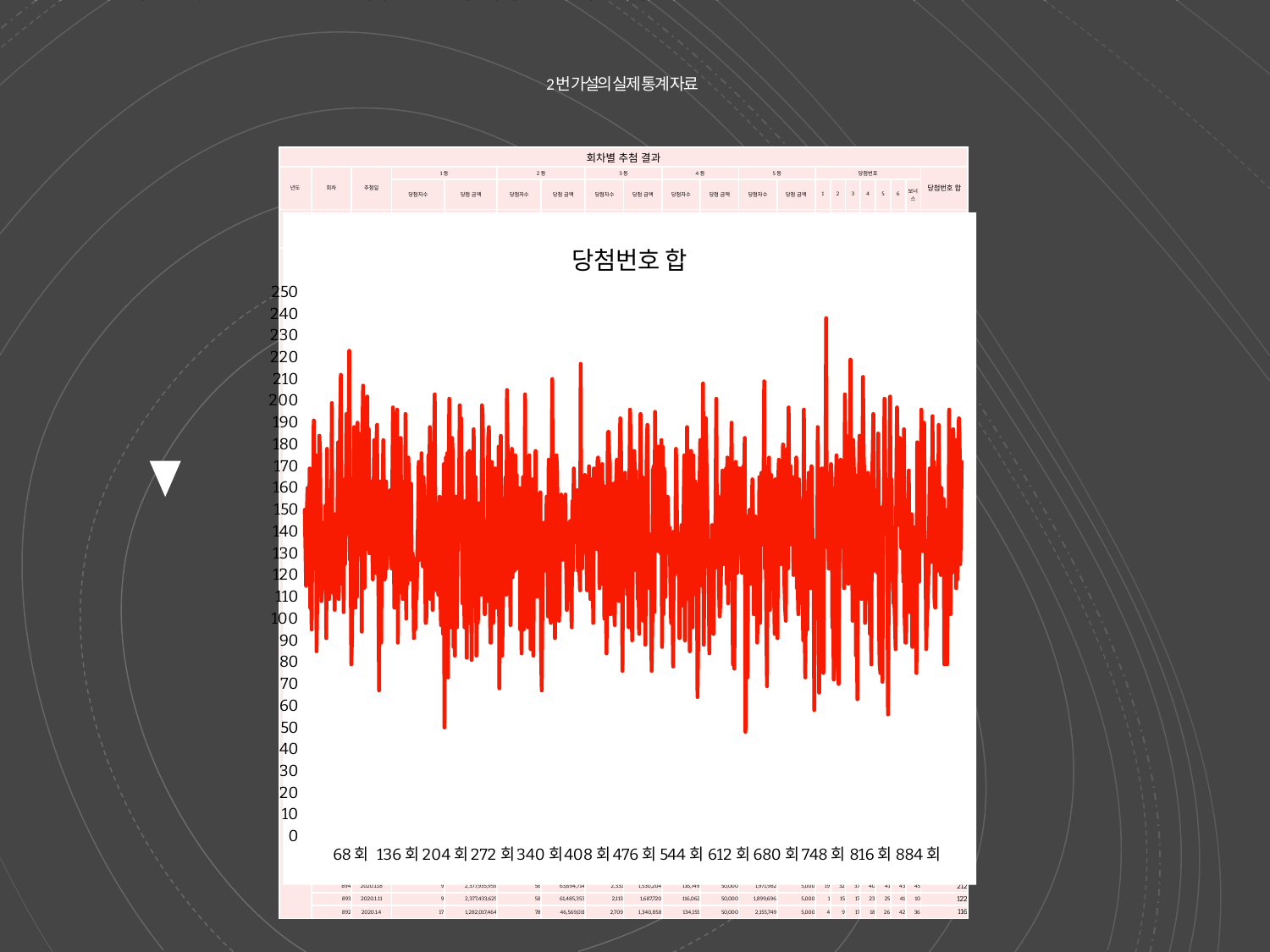

# 2번 가설의 실제 통계 자료
| 회차별 추첨 결과 |  |  |  |  |  |  |  |  |  |  |  |  |  |  |  |  |  |  |  |  |
| --- | --- | --- | --- | --- | --- | --- | --- | --- | --- | --- | --- | --- | --- | --- | --- | --- | --- | --- | --- | --- |
| 년도 | 회차 | 추첨일 | 1등 |  | 2등 |  | 3등 |  | 4등 |  | 5등 |  | 당첨번호 |  |  |  |  |  |  | 당첨번호 합 |
|  |  |  | 당첨자수 | 당첨 금액 | 당첨자수 | 당첨 금액 | 당첨자수 | 당첨 금액 | 당첨자수 | 당첨 금액 | 당첨자수 | 당첨 금액 | 1 | 2 | 3 | 4 | 5 | 6 | 보너스 |  |
| 2021 | 946 | 2021.1.16 | 11 | 2,157,656,182 | 71 | 55,714,127 | 2,949 | 1,341,371 | 138,433 | 50,000 | 2,224,563 | 5,000 | 9 | 18 | 19 | 30 | 34 | 40 | 20 | 150 |
|  | 945 | 2021.1.9 | 13 | 1,765,554,491 | 71 | 53,878,424 | 2,490 | 1,536,293 | 124,224 | 50,000 | 2,120,882 | 5,000 | 9 | 10 | 15 | 30 | 33 | 37 | 26 | 134 |
|  | 944 | 2021.1.2 | 13 | 1,961,836,356 | 79 | 53,805,639 | 3,057 | 1,390,464 | 147,665 | 50,000 | 2,440,455 | 5,000 | 2 | 13 | 16 | 19 | 32 | 33 | 42 | 115 |
| 2020 | 943 | 2020.12.26 | 7 | 3,435,045,108 | 74 | 54,156,117 | 2,722 | 1,472,283 | 135,763 | 50,000 | 2,238,429 | 5,000 | 1 | 8 | 13 | 36 | 44 | 45 | 39 | 147 |
|  | 942 | 2020.12.19 | 6 | 3,761,680,313 | 52 | 72,340,007 | 2,473 | 1,521,101 | 120,907 | 50,000 | 2,045,438 | 5,000 | 10 | 12 | 18 | 35 | 42 | 43 | 39 | 160 |
|  | 941 | 2020.12.12 | 16 | 1,347,297,422 | 87 | 41,296,473 | 3,275 | 1,097,037 | 145,544 | 50,000 | 2,282,851 | 5,000 | 12 | 14 | 25 | 27 | 39 | 40 | 35 | 157 |
|  | 940 | 2020.12.5 | 8 | 2,846,071,079 | 51 | 74,407,088 | 2,329 | 1,629,353 | 123,292 | 50,000 | 2,087,480 | 5,000 | 3 | 15 | 20 | 22 | 24 | 41 | 11 | 125 |
|  | 939 | 2020.11.28 | 13 | 1,708,363,039 | 67 | 55,245,571 | 2,682 | 1,380,110 | 128,408 | 50,000 | 2,127,595 | 5,000 | 4 | 11 | 28 | 39 | 42 | 45 | 6 | 169 |
|  | 938 | 2020.11.21 | 10 | 2,249,466,563 | 64 | 58,579,859 | 2,531 | 1,481,277 | 124,971 | 50,000 | 2,096,955 | 5,000 | 4 | 8 | 10 | 16 | 31 | 36 | 9 | 105 |
|  | 937 | 2020.11.14 | 11 | 2,058,420,819 | 57 | 66,206,518 | 2,480 | 1,521,683 | 124,141 | 50,000 | 2,092,601 | 5,000 | 2 | 10 | 13 | 22 | 29 | 40 | 26 | 116 |
|  | 936 | 2020.11.7 | 14 | 1,492,069,179 | 77 | 45,214,218 | 2,864 | 1,215,606 | 140,160 | 50,000 | 2,252,623 | 5,000 | 7 | 11 | 13 | 17 | 18 | 29 | 43 | 95 |
|  | 935 | 2020.10.31 | 13 | 1,711,055,424 | 120 | 30,894,057 | 2,933 | 1,263,992 | 134,376 | 50,000 | 2,118,071 | 5,000 | 4 | 10 | 20 | 32 | 38 | 44 | 18 | 148 |
|  | 934 | 2020.10.24 | 4 | 5,765,772,844 | 66 | 58,240,130 | 2,359 | 1,629,440 | 116,726 | 50,000 | 1,985,417 | 5,000 | 1 | 3 | 30 | 33 | 36 | 39 | 12 | 142 |
|  | 933 | 2020.10.17 | 8 | 2,927,797,079 | 63 | 61,963,960 | 2,215 | 1,762,407 | 114,043 | 50,000 | 1,962,088 | 5,000 | 23 | 27 | 29 | 31 | 36 | 45 | 37 | 191 |
|  | 932 | 2020.10.10 | 7 | 3,390,022,983 | 64 | 61,797,294 | 2,420 | 1,634,309 | 120,969 | 50,000 | 2,067,196 | 5,000 | 1 | 6 | 15 | 36 | 37 | 38 | 5 | 133 |
|  | 931 | 2020.10.3 | 8 | 2,957,108,063 | 54 | 73,015,014 | 2,596 | 1,518,803 | 121,943 | 50,000 | 2,041,653 | 5,000 | 14 | 15 | 23 | 25 | 35 | 43 | 32 | 155 |
|  | 930 | 2020.9.26 | 8 | 2,832,418,829 | 55 | 68,664,699 | 2,776 | 1,360,432 | 128,480 | 50,000 | 2,124,548 | 5,000 | 8 | 21 | 25 | 38 | 39 | 44 | 28 | 175 |
|  | 929 | 2020.9.19 | 16 | 1,308,035,157 | 91 | 38,330,701 | 3,028 | 1,151,947 | 140,880 | 50,000 | 2,244,712 | 5,000 | 7 | 9 | 12 | 15 | 19 | 23 | 4 | 85 |
|  | 928 | 2020.9.12 | 7 | 3,134,591,358 | 81 | 45,148,436 | 2,639 | 1,385,761 | 121,873 | 50,000 | 2,011,931 | 5,000 | 3 | 4 | 10 | 20 | 28 | 44 | 30 | 109 |
|  | 927 | 2020.9.5 | 6 | 3,714,203,875 | 63 | 58,955,618 | 2,331 | 1,593,396 | 118,446 | 50,000 | 1,979,589 | 5,000 | 4 | 15 | 22 | 38 | 41 | 43 | 26 | 163 |
|  | 926 | 2020.8.29 | 10 | 2,032,490,663 | 72 | 47,048,395 | 2,923 | 1,158,907 | 133,167 | 50,000 | 2,085,580 | 5,000 | 10 | 16 | 18 | 20 | 25 | 31 | 6 | 120 |
|  | 925 | 2020.8.22 | 12 | 1,771,080,532 | 68 | 52,090,604 | 2,335 | 1,516,986 | 117,863 | 50,000 | 1,944,019 | 5,000 | 13 | 24 | 32 | 34 | 39 | 42 | 4 | 184 |
|  | 924 | 2020.8.15 | 9 | 2,382,430,667 | 69 | 51,791,972 | 2,198 | 1,625,863 | 113,214 | 50,000 | 1,920,852 | 5,000 | 3 | 11 | 34 | 42 | 43 | 44 | 13 | 177 |
|  | 923 | 2020.8.8 | 8 | 2,667,554,625 | 56 | 63,513,206 | 2,376 | 1,496,945 | 115,877 | 50,000 | 1,937,187 | 5,000 | 3 | 17 | 18 | 23 | 36 | 41 | 26 | 138 |
|  | 922 | 2020.8.1 | 6 | 3,417,904,500 | 89 | 38,403,422 | 2,876 | 1,188,423 | 136,052 | 50,000 | 2,097,501 | 5,000 | 2 | 6 | 13 | 17 | 27 | 43 | 36 | 108 |
|  | 921 | 2020.7.25 | 17 | 1,232,573,405 | 72 | 48,504,047 | 2,682 | 1,302,123 | 129,993 | 50,000 | 2,101,238 | 5,000 | 5 | 7 | 12 | 22 | 28 | 41 | 1 | 115 |
|  | 920 | 2020.7.18 | 7 | 3,120,260,197 | 53 | 68,684,973 | 2,348 | 1,550,385 | 117,181 | 50,000 | 1,984,222 | 5,000 | 2 | 3 | 26 | 33 | 34 | 43 | 29 | 141 |
|  | 919 | 2020.7.11 | 5 | 4,305,150,450 | 56 | 64,064,739 | 2,541 | 1,411,896 | 122,864 | 50,000 | 2,052,965 | 5,000 | 9 | 14 | 17 | 18 | 42 | 44 | 35 | 144 |
|  | 918 | 2020.7.4 | 18 | 1,117,622,646 | 86 | 38,986,837 | 2,718 | 1,233,580 | 137,216 | 50,000 | 2,183,337 | 5,000 | 7 | 11 | 12 | 31 | 33 | 38 | 5 | 132 |
|  | 917 | 2020.6.27 | 10 | 2,144,799,638 | 47 | 76,056,725 | 2,260 | 1,581,711 | 117,542 | 50,000 | 2,000,201 | 5,000 | 1 | 3 | 23 | 24 | 27 | 43 | 34 | 121 |
|  | 916 | 2020.6.20 | 11 | 2,025,384,341 | 70 | 53,045,781 | 2,184 | 1,700,186 | 111,426 | 50,000 | 1,857,917 | 5,000 | 6 | 21 | 22 | 32 | 35 | 36 | 17 | 152 |
|  | 915 | 2020.6.13 | 6 | 3,518,640,500 | 63 | 55,851,437 | 2,436 | 1,444,434 | 119,025 | 50,000 | 1,966,167 | 5,000 | 2 | 6 | 11 | 13 | 22 | 37 | 14 | 91 |
|  | 914 | 2020.6.6 | 11 | 1,950,005,557 | 55 | 65,000,186 | 2,585 | 1,382,983 | 122,904 | 50,000 | 2,006,794 | 5,000 | 16 | 19 | 24 | 33 | 42 | 44 | 27 | 178 |
|  | 913 | 2020.5.30 | 16 | 1,338,755,602 | 66 | 54,091,136 | 2,467 | 1,447,108 | 122,530 | 50,000 | 1,996,371 | 5,000 | 6 | 14 | 16 | 21 | 27 | 37 | 40 | 121 |
|  | 912 | 2020.5.23 | 14 | 1,493,500,581 | 70 | 49,783,353 | 2,547 | 1,368,212 | 125,332 | 50,000 | 2,030,860 | 5,000 | 5 | 8 | 18 | 21 | 22 | 38 | 10 | 112 |
|  | 911 | 2020.5.16 | 10 | 2,113,538,625 | 58 | 60,733,869 | 2,571 | 1,370,115 | 123,236 | 50,000 | 2,064,778 | 5,000 | 4 | 5 | 12 | 14 | 32 | 42 | 35 | 109 |
|  | 910 | 2020.5.9 | 21 | 941,316,375 | 72 | 45,758,435 | 2,694 | 1,222,943 | 128,516 | 50,000 | 2,074,354 | 5,000 | 1 | 11 | 17 | 27 | 35 | 39 | 31 | 130 |
|  | 909 | 2020.5.2 | 11 | 2,021,062,875 | 63 | 58,814,000 | 2,316 | 1,599,863 | 111,558 | 50,000 | 1,910,295 | 5,000 | 7 | 24 | 29 | 30 | 34 | 35 | 33 | 159 |
|  | 908 | 2020.4.25 | 8 | 2,834,856,141 | 57 | 66,312,425 | 2,161 | 1,749,102 | 108,610 | 50,000 | 1,858,567 | 5,000 | 3 | 16 | 21 | 22 | 23 | 44 | 30 | 129 |
|  | 907 | 2020.4.18 | 7 | 3,165,059,036 | 67 | 55,112,969 | 2,300 | 1,605,465 | 112,189 | 50,000 | 1,903,128 | 5,000 | 21 | 27 | 29 | 38 | 40 | 44 | 37 | 199 |
|  | 906 | 2020.4.11 | 9 | 2,472,607,250 | 63 | 58,871,602 | 2,369 | 1,565,602 | 117,171 | 50,000 | 1,988,860 | 5,000 | 2 | 5 | 14 | 28 | 31 | 32 | 20 | 112 |
|  | 905 | 2020.4.4 | 7 | 3,017,862,536 | 77 | 45,725,190 | 2,643 | 1,332,138 | 129,133 | 50,000 | 2,111,090 | 5,000 | 3 | 4 | 16 | 27 | 38 | 40 | 20 | 128 |
|  | 904 | 2020.3.28 | 8 | 2,718,077,813 | 92 | 39,392,433 | 2,337 | 1,550,751 | 115,626 | 50,000 | 1,938,996 | 5,000 | 2 | 6 | 8 | 26 | 43 | 45 | 11 | 130 |
|  | 903 | 2020.3.21 | 13 | 1,684,582,212 | 49 | 74,488,330 | 2,316 | 1,575,963 | 111,981 | 50,000 | 1,902,821 | 5,000 | 2 | 15 | 16 | 21 | 22 | 28 | 45 | 104 |
|  | 902 | 2020.3.14 | 13 | 1,619,317,529 | 67 | 52,365,990 | 2,372 | 1,479,141 | 119,126 | 50,000 | 1,945,304 | 5,000 | 7 | 19 | 23 | 24 | 36 | 39 | 30 | 148 |
|  | 901 | 2020.3.7 | 9 | 2,267,974,667 | 67 | 50,775,553 | 2,308 | 1,473,987 | 114,451 | 50,000 | 1,890,747 | 5,000 | 5 | 18 | 20 | 23 | 30 | 34 | 21 | 130 |
|  | 900 | 2020.2.29 | 6 | 3,349,851,375 | 51 | 65,683,361 | 2,385 | 1,404,550 | 113,132 | 50,000 | 1,872,855 | 5,000 | 7 | 13 | 16 | 18 | 35 | 38 | 14 | 127 |
|  | 899 | 2020.2.22 | 6 | 3,359,356,063 | 53 | 63,384,077 | 2,402 | 1,398,567 | 121,900 | 50,000 | 1,993,765 | 5,000 | 8 | 19 | 20 | 21 | 33 | 39 | 37 | 140 |
|  | 898 | 2020.2.15 | 8 | 2,639,313,235 | 56 | 62,840,792 | 3,240 | 1,086,138 | 137,051 | 50,000 | 2,005,739 | 5,000 | 18 | 21 | 28 | 35 | 37 | 42 | 17 | 181 |
|  | 897 | 2020.2.8 | 13 | 1,619,922,520 | 62 | 56,610,196 | 2,398 | 1,463,650 | 121,076 | 50,000 | 1,996,656 | 5,000 | 6 | 7 | 12 | 22 | 26 | 36 | 29 | 109 |
|  | 896 | 2020.2.1 | 7 | 3,053,222,036 | 46 | 77,436,791 | 2,586 | 1,377,453 | 128,068 | 50,000 | 2,066,172 | 5,000 | 5 | 12 | 25 | 26 | 38 | 45 | 23 | 151 |
|  | 895 | 2020.1.25 | 12 | 1,928,079,219 | 58 | 66,485,491 | 2,750 | 1,402,240 | 134,059 | 50,000 | 2,185,782 | 5,000 | 16 | 26 | 31 | 38 | 39 | 41 | 23 | 191 |
|  | 894 | 2020.1.18 | 9 | 2,377,935,959 | 56 | 63,694,714 | 2,331 | 1,530,204 | 116,749 | 50,000 | 1,971,982 | 5,000 | 19 | 32 | 37 | 40 | 41 | 43 | 45 | 212 |
|  | 893 | 2020.1.11 | 9 | 2,377,433,625 | 58 | 61,485,353 | 2,113 | 1,687,720 | 116,062 | 50,000 | 1,899,696 | 5,000 | 1 | 15 | 17 | 23 | 25 | 41 | 10 | 122 |
|  | 892 | 2020.1.4 | 17 | 1,282,017,464 | 78 | 46,569,011 | 2,709 | 1,340,858 | 134,155 | 50,000 | 2,155,749 | 5,000 | 4 | 9 | 17 | 18 | 26 | 42 | 36 | 116 |

### Chart:

| Category | 당첨번호 합 |
|---|---|
|  | None |
| 1회 | 150.0 |
| 2회 | 134.0 |
| 3회 | 115.0 |
| 4회 | 147.0 |
| 5회 | 160.0 |
| 6회 | 157.0 |
| 7회 | 125.0 |
| 8회 | 169.0 |
| 9회 | 105.0 |
| 10회 | 116.0 |
| 11회 | 95.0 |
| 12회 | 148.0 |
| 13회 | 142.0 |
| 14회 | 191.0 |
| 15회 | 133.0 |
| 16회 | 155.0 |
| 17회 | 175.0 |
| 18회 | 85.0 |
| 19회 | 109.0 |
| 20회 | 163.0 |
| 21회 | 120.0 |
| 22회 | 184.0 |
| 23회 | 177.0 |
| 24회 | 138.0 |
| 25회 | 108.0 |
| 26회 | 115.0 |
| 27회 | 141.0 |
| 28회 | 144.0 |
| 29회 | 132.0 |
| 30회 | 121.0 |
| 31회 | 152.0 |
| 32회 | 91.0 |
| 33회 | 178.0 |
| 34회 | 121.0 |
| 35회 | 112.0 |
| 36회 | 109.0 |
| 37회 | 130.0 |
| 38회 | 159.0 |
| 39회 | 129.0 |
| 40회 | 199.0 |
| 41회 | 112.0 |
| 42회 | 128.0 |
| 43회 | 130.0 |
| 44회 | 104.0 |
| 45회 | 148.0 |
| 46회 | 130.0 |
| 47회 | 127.0 |
| 48회 | 140.0 |
| 49회 | 181.0 |
| 50회 | 109.0 |
| 51회 | 151.0 |
| 52회 | 191.0 |
| 53회 | 212.0 |
| 54회 | 122.0 |
| 55회 | 116.0 |
| 56회 | 161.0 |
| 57회 | 103.0 |
| 58회 | 164.0 |
| 59회 | 125.0 |
| 60회 | 147.0 |
| 61회 | 194.0 |
| 62회 | 139.0 |
| 63회 | 151.0 |
| 64회 | 173.0 |
| 65회 | 223.0 |
| 66회 | 127.0 |
| 67회 | 135.0 |
| 68회 | 79.0 |
| 69회 | 91.0 |
| 70회 | 128.0 |
| 71회 | 144.0 |
| 72회 | 188.0 |
| 73회 | 128.0 |
| 74회 | 105.0 |
| 75회 | 144.0 |
| 76회 | 110.0 |
| 77회 | 190.0 |
| 78회 | 131.0 |
| 79회 | 185.0 |
| 80회 | 136.0 |
| 81회 | 163.0 |
| 82회 | 150.0 |
| 83회 | 94.0 |
| 84회 | 182.0 |
| 85회 | 207.0 |
| 86회 | 115.0 |
| 87회 | 114.0 |
| 88회 | 183.0 |
| 89회 | 174.0 |
| 90회 | 132.0 |
| 91회 | 202.0 |
| 92회 | 146.0 |
| 93회 | 187.0 |
| 94회 | 130.0 |
| 95회 | 154.0 |
| 96회 | 155.0 |
| 97회 | 163.0 |
| 98회 | 137.0 |
| 99회 | 118.0 |
| 100회 | 154.0 |
| 101회 | 182.0 |
| 102회 | 164.0 |
| 103회 | 121.0 |
| 104회 | 179.0 |
| 105회 | 189.0 |
| 106회 | 131.0 |
| 107회 | 117.0 |
| 108회 | 67.0 |
| 109회 | 147.0 |
| 110회 | 163.0 |
| 111회 | 89.0 |
| 112회 | 143.0 |
| 113회 | 152.0 |
| 114회 | 182.0 |
| 115회 | 155.0 |
| 116회 | 118.0 |
| 117회 | 120.0 |
| 118회 | 163.0 |
| 119회 | 123.0 |
| 120회 | 134.0 |
| 121회 | 147.0 |
| 122회 | 146.0 |
| 123회 | 141.0 |
| 124회 | 159.0 |
| 125회 | 134.0 |
| 126회 | 123.0 |
| 127회 | 160.0 |
| 128회 | 197.0 |
| 129회 | 141.0 |
| 130회 | 105.0 |
| 131회 | 148.0 |
| 132회 | 152.0 |
| 133회 | 176.0 |
| 134회 | 196.0 |
| 135회 | 89.0 |
| 136회 | 140.0 |
| 137회 | 131.0 |
| 138회 | 112.0 |
| 139회 | 183.0 |
| 140회 | 128.0 |
| 141회 | 163.0 |
| 142회 | 109.0 |
| 143회 | 118.0 |
| 144회 | 127.0 |
| 145회 | 117.0 |
| 146회 | 194.0 |
| 147회 | 100.0 |
| 148회 | 173.0 |
| 149회 | 116.0 |
| 150회 | 174.0 |
| 151회 | 165.0 |
| 152회 | 124.0 |
| 153회 | 118.0 |
| 154회 | 162.0 |
| 155회 | 118.0 |
| 156회 | 130.0 |
| 157회 | 128.0 |
| 158회 | 91.0 |
| 159회 | 116.0 |
| 160회 | 95.0 |
| 161회 | 117.0 |
| 162회 | 109.0 |
| 163회 | 130.0 |
| 164회 | 145.0 |
| 165회 | 172.0 |
| 166회 | 127.0 |
| 167회 | 144.0 |
| 168회 | 136.0 |
| 169회 | 176.0 |
| 170회 | 127.0 |
| 171회 | 124.0 |
| 172회 | 165.0 |
| 173회 | 149.0 |
| 174회 | 126.0 |
| 175회 | 98.0 |
| 176회 | 101.0 |
| 177회 | 127.0 |
| 178회 | 125.0 |
| 179회 | 175.0 |
| 180회 | 147.0 |
| 181회 | 188.0 |
| 182회 | 109.0 |
| 183회 | 154.0 |
| 184회 | 136.0 |
| 185회 | 104.0 |
| 186회 | 133.0 |
| 187회 | 175.0 |
| 188회 | 203.0 |
| 189회 | 138.0 |
| 190회 | 118.0 |
| 191회 | 113.0 |
| 192회 | 147.0 |
| 193회 | 111.0 |
| 194회 | 140.0 |
| 195회 | 156.0 |
| 196회 | 115.0 |
| 197회 | 97.0 |
| 198회 | 155.0 |
| 199회 | 111.0 |
| 200회 | 93.0 |
| 201회 | 171.0 |
| 202회 | 50.0 |
| 203회 | 139.0 |
| 204회 | 174.0 |
| 205회 | 144.0 |
| 206회 | 176.0 |
| 207회 | 73.0 |
| 208회 | 160.0 |
| 209회 | 201.0 |
| 210회 | 138.0 |
| 211회 | 96.0 |
| 212회 | 133.0 |
| 213회 | 183.0 |
| 214회 | 175.0 |
| 215회 | 87.0 |
| 216회 | 134.0 |
| 217회 | 83.0 |
| 218회 | 156.0 |
| 219회 | 120.0 |
| 220회 | 96.0 |
| 221회 | 134.0 |
| 222회 | 137.0 |
| 223회 | 156.0 |
| 224회 | 198.0 |
| 225회 | 159.0 |
| 226회 | 192.0 |
| 227회 | 149.0 |
| 228회 | 107.0 |
| 229회 | 129.0 |
| 230회 | 117.0 |
| 231회 | 96.0 |
| 232회 | 154.0 |
| 233회 | 140.0 |
| 234회 | 82.0 |
| 235회 | 176.0 |
| 236회 | 167.0 |
| 237회 | 98.0 |
| 238회 | 177.0 |
| 239회 | 126.0 |
| 240회 | 140.0 |
| 241회 | 81.0 |
| 242회 | 119.0 |
| 243회 | 111.0 |
| 244회 | 187.0 |
| 245회 | 111.0 |
| 246회 | 117.0 |
| 247회 | 165.0 |
| 248회 | 83.0 |
| 249회 | 118.0 |
| 250회 | 98.0 |
| 251회 | 114.0 |
| 252회 | 153.0 |
| 253회 | 143.0 |
| 254회 | 122.0 |
| 255회 | 111.0 |
| 256회 | 198.0 |
| 257회 | 193.0 |
| 258회 | 147.0 |
| 259회 | 134.0 |
| 260회 | 102.0 |
| 261회 | 126.0 |
| 262회 | 131.0 |
| 263회 | 108.0 |
| 264회 | 134.0 |
| 265회 | 183.0 |
| 266회 | 188.0 |
| 267회 | 136.0 |
| 268회 | 89.0 |
| 269회 | 89.0 |
| 270회 | 172.0 |
| 271회 | 144.0 |
| 272회 | 98.0 |
| 273회 | 116.0 |
| 274회 | 140.0 |
| 275회 | 169.0 |
| 276회 | 105.0 |
| 277회 | 163.0 |
| 278회 | 135.0 |
| 279회 | 124.0 |
| 280회 | 179.0 |
| 281회 | 68.0 |
| 282회 | 121.0 |
| 283회 | 184.0 |
| 284회 | 115.0 |
| 285회 | 83.0 |
| 286회 | 102.0 |
| 287회 | 152.0 |
| 288회 | 142.0 |
| 289회 | 148.0 |
| 290회 | 165.0 |
| 291회 | 111.0 |
| 292회 | 205.0 |
| 293회 | 173.0 |
| 294회 | 141.0 |
| 295회 | 156.0 |
| 296회 | 138.0 |
| 297회 | 97.0 |
| 298회 | 162.0 |
| 299회 | 178.0 |
| 300회 | 119.0 |
| 301회 | 164.0 |
| 302회 | 128.0 |
| 303회 | 122.0 |
| 304회 | 175.0 |
| 305회 | 151.0 |
| 306회 | 166.0 |
| 307회 | 129.0 |
| 308회 | 123.0 |
| 309회 | 136.0 |
| 310회 | 160.0 |
| 311회 | 95.0 |
| 312회 | 137.0 |
| 313회 | 84.0 |
| 314회 | 140.0 |
| 315회 | 165.0 |
| 316회 | 95.0 |
| 317회 | 128.0 |
| 318회 | 203.0 |
| 319회 | 100.0 |
| 320회 | 134.0 |
| 321회 | 169.0 |
| 322회 | 96.0 |
| 323회 | 115.0 |
| 324회 | 175.0 |
| 325회 | 123.0 |
| 326회 | 86.0 |
| 327회 | 151.0 |
| 328회 | 132.0 |
| 329회 | 164.0 |
| 330회 | 83.0 |
| 331회 | 144.0 |
| 332회 | 114.0 |
| 333회 | 177.0 |
| 334회 | 127.0 |
| 335회 | 110.0 |
| 336회 | 157.0 |
| 337회 | 139.0 |
| 338회 | 152.0 |
| 339회 | 132.0 |
| 340회 | 158.0 |
| 341회 | 85.0 |
| 342회 | 67.0 |
| 343회 | 114.0 |
| 344회 | 142.0 |
| 345회 | 144.0 |
| 346회 | 137.0 |
| 347회 | 122.0 |
| 348회 | 132.0 |
| 349회 | 156.0 |
| 350회 | 143.0 |
| 351회 | 101.0 |
| 352회 | 173.0 |
| 353회 | 113.0 |
| 354회 | 127.0 |
| 355회 | 98.0 |
| 356회 | 142.0 |
| 357회 | 210.0 |
| 358회 | 152.0 |
| 359회 | 113.0 |
| 360회 | 164.0 |
| 361회 | 91.0 |
| 362회 | 118.0 |
| 363회 | 175.0 |
| 364회 | 169.0 |
| 365회 | 142.0 |
| 366회 | 128.0 |
| 367회 | 99.0 |
| 368회 | 133.0 |
| 369회 | 139.0 |
| 370회 | 157.0 |
| 371회 | 137.0 |
| 372회 | 127.0 |
| 373회 | 132.0 |
| 374회 | 138.0 |
| 375회 | 149.0 |
| 376회 | 157.0 |
| 377회 | 128.0 |
| 378회 | 104.0 |
| 379회 | 116.0 |
| 380회 | 115.0 |
| 381회 | 109.0 |
| 382회 | 144.0 |
| 383회 | 145.0 |
| 384회 | 111.0 |
| 385회 | 96.0 |
| 386회 | 154.0 |
| 387회 | 122.0 |
| 388회 | 169.0 |
| 389회 | 155.0 |
| 390회 | 153.0 |
| 391회 | 157.0 |
| 392회 | 135.0 |
| 393회 | 159.0 |
| 394회 | 122.0 |
| 395회 | 138.0 |
| 396회 | 124.0 |
| 397회 | 113.0 |
| 398회 | 217.0 |
| 399회 | 124.0 |
| 400회 | 123.0 |
| 401회 | 152.0 |
| 402회 | 149.0 |
| 403회 | 148.0 |
| 404회 | 166.0 |
| 405회 | 142.0 |
| 406회 | 141.0 |
| 407회 | 113.0 |
| 408회 | 160.0 |
| 409회 | 131.0 |
| 410회 | 170.0 |
| 411회 | 145.0 |
| 412회 | 109.0 |
| 413회 | 164.0 |
| 414회 | 119.0 |
| 415회 | 153.0 |
| 416회 | 98.0 |
| 417회 | 169.0 |
| 418회 | 162.0 |
| 419회 | 157.0 |
| 420회 | 142.0 |
| 421회 | 132.0 |
| 422회 | 172.0 |
| 423회 | 174.0 |
| 424회 | 165.0 |
| 425회 | 114.0 |
| 426회 | 125.0 |
| 427회 | 159.0 |
| 428회 | 116.0 |
| 429회 | 171.0 |
| 430회 | 127.0 |
| 431회 | 161.0 |
| 432회 | 100.0 |
| 433회 | 139.0 |
| 434회 | 117.0 |
| 435회 | 84.0 |
| 436회 | 115.0 |
| 437회 | 185.0 |
| 438회 | 186.0 |
| 439회 | 175.0 |
| 440회 | 171.0 |
| 441회 | 102.0 |
| 442회 | 152.0 |
| 443회 | 155.0 |
| 444회 | 133.0 |
| 445회 | 162.0 |
| 446회 | 105.0 |
| 447회 | 97.0 |
| 448회 | 150.0 |
| 449회 | 163.0 |
| 450회 | 173.0 |
| 451회 | 143.0 |
| 452회 | 144.0 |
| 453회 | 108.0 |
| 454회 | 174.0 |
| 455회 | 192.0 |
| 456회 | 177.0 |
| 457회 | 147.0 |
| 458회 | 76.0 |
| 459회 | 126.0 |
| 460회 | 142.0 |
| 461회 | 129.0 |
| 462회 | 167.0 |
| 463회 | 136.0 |
| 464회 | 130.0 |
| 465회 | 111.0 |
| 466회 | 140.0 |
| 467회 | 96.0 |
| 468회 | 162.0 |
| 469회 | 196.0 |
| 470회 | 178.0 |
| 471회 | 124.0 |
| 472회 | 90.0 |
| 473회 | 144.0 |
| 474회 | 122.0 |
| 475회 | 177.0 |
| 476회 | 165.0 |
| 477회 | 168.0 |
| 478회 | 156.0 |
| 479회 | 144.0 |
| 480회 | 109.0 |
| 481회 | 126.0 |
| 482회 | 93.0 |
| 483회 | 153.0 |
| 484회 | 194.0 |
| 485회 | 161.0 |
| 486회 | 163.0 |
| 487회 | 165.0 |
| 488회 | 99.0 |
| 489회 | 131.0 |
| 490회 | 126.0 |
| 491회 | 88.0 |
| 492회 | 134.0 |
| 493회 | 178.0 |
| 494회 | 189.0 |
| 495회 | 132.0 |
| 496회 | 139.0 |
| 497회 | 114.0 |
| 498회 | 137.0 |
| 499회 | 131.0 |
| 500회 | 76.0 |
| 501회 | 99.0 |
| 502회 | 168.0 |
| 503회 | 170.0 |
| 504회 | 103.0 |
| 505회 | 195.0 |
| 506회 | 151.0 |
| 507회 | 174.0 |
| 508회 | 175.0 |
| 509회 | 131.0 |
| 510회 | 179.0 |
| 511회 | 132.0 |
| 512회 | 163.0 |
| 513회 | 130.0 |
| 514회 | 182.0 |
| 515회 | 87.0 |
| 516회 | 179.0 |
| 517회 | 102.0 |
| 518회 | 169.0 |
| 519회 | 146.0 |
| 520회 | 110.0 |
| 521회 | 148.0 |
| 522회 | 130.0 |
| 523회 | 156.0 |
| 524회 | 142.0 |
| 525회 | 141.0 |
| 526회 | 142.0 |
| 527회 | 117.0 |
| 528회 | 98.0 |
| 529회 | 127.0 |
| 530회 | 108.0 |
| 531회 | 78.0 |
| 532회 | 140.0 |
| 533회 | 120.0 |
| 534회 | 123.0 |
| 535회 | 178.0 |
| 536회 | 158.0 |
| 537회 | 135.0 |
| 538회 | 139.0 |
| 539회 | 139.0 |
| 540회 | 91.0 |
| 541회 | 127.0 |
| 542회 | 108.0 |
| 543회 | 143.0 |
| 544회 | 135.0 |
| 545회 | 106.0 |
| 546회 | 148.0 |
| 547회 | 175.0 |
| 548회 | 90.0 |
| 549회 | 154.0 |
| 550회 | 122.0 |
| 551회 | 188.0 |
| 552회 | 138.0 |
| 553회 | 109.0 |
| 554회 | 177.0 |
| 555회 | 85.0 |
| 556회 | 128.0 |
| 557회 | 177.0 |
| 558회 | 110.0 |
| 559회 | 96.0 |
| 560회 | 175.0 |
| 561회 | 111.0 |
| 562회 | 120.0 |
| 563회 | 163.0 |
| 564회 | 157.0 |
| 565회 | 140.0 |
| 566회 | 64.0 |
| 567회 | 91.0 |
| 568회 | 144.0 |
| 569회 | 160.0 |
| 570회 | 182.0 |
| 571회 | 117.0 |
| 572회 | 128.0 |
| 573회 | 115.0 |
| 574회 | 208.0 |
| 575회 | 88.0 |
| 576회 | 126.0 |
| 577회 | 189.0 |
| 578회 | 192.0 |
| 579회 | 170.0 |
| 580회 | 155.0 |
| 581회 | 133.0 |
| 582회 | 122.0 |
| 583회 | 84.0 |
| 584회 | 128.0 |
| 585회 | 124.0 |
| 586회 | 117.0 |
| 587회 | 143.0 |
| 588회 | 114.0 |
| 589회 | 93.0 |
| 590회 | 136.0 |
| 591회 | 123.0 |
| 592회 | 151.0 |
| 593회 | 201.0 |
| 594회 | 133.0 |
| 595회 | 125.0 |
| 596회 | 156.0 |
| 597회 | 113.0 |
| 598회 | 101.0 |
| 599회 | 109.0 |
| 600회 | 125.0 |
| 601회 | 143.0 |
| 602회 | 168.0 |
| 603회 | 125.0 |
| 604회 | 131.0 |
| 605회 | 138.0 |
| 606회 | 144.0 |
| 607회 | 169.0 |
| 608회 | 116.0 |
| 609회 | 174.0 |
| 610회 | 107.0 |
| 611회 | 141.0 |
| 612회 | 124.0 |
| 613회 | 160.0 |
| 614회 | 158.0 |
| 615회 | 190.0 |
| 616회 | 128.0 |
| 617회 | 79.0 |
| 618회 | 152.0 |
| 619회 | 77.0 |
| 620회 | 124.0 |
| 621회 | 172.0 |
| 622회 | 165.0 |
| 623회 | 121.0 |
| 624회 | 149.0 |
| 625회 | 169.0 |
| 626회 | 130.0 |
| 627회 | 169.0 |
| 628회 | 138.0 |
| 629회 | 137.0 |
| 630회 | 121.0 |
| 631회 | 139.0 |
| 632회 | 170.0 |
| 633회 | 164.0 |
| 634회 | 183.0 |
| 635회 | 48.0 |
| 636회 | 127.0 |
| 637회 | 128.0 |
| 638회 | 73.0 |
| 639회 | 147.0 |
| 640회 | 134.0 |
| 641회 | 150.0 |
| 642회 | 116.0 |
| 643회 | 130.0 |
| 644회 | 146.0 |
| 645회 | 164.0 |
| 646회 | 144.0 |
| 647회 | 102.0 |
| 648회 | 130.0 |
| 649회 | 147.0 |
| 650회 | 116.0 |
| 651회 | 128.0 |
| 652회 | 89.0 |
| 653회 | 138.0 |
| 654회 | 110.0 |
| 655회 | 165.0 |
| 656회 | 98.0 |
| 657회 | 155.0 |
| 658회 | 167.0 |
| 659회 | 134.0 |
| 660회 | 141.0 |
| 661회 | 161.0 |
| 662회 | 209.0 |
| 663회 | 123.0 |
| 664회 | 146.0 |
| 665회 | 98.0 |
| 666회 | 69.0 |
| 667회 | 141.0 |
| 668회 | 165.0 |
| 669회 | 174.0 |
| 670회 | 104.0 |
| 671회 | 153.0 |
| 672회 | 166.0 |
| 673회 | 142.0 |
| 674회 | 142.0 |
| 675회 | 137.0 |
| 676회 | 116.0 |
| 677회 | 93.0 |
| 678회 | 164.0 |
| 679회 | 133.0 |
| 680회 | 150.0 |
| 681회 | 91.0 |
| 682회 | 162.0 |
| 683회 | 173.0 |
| 684회 | 165.0 |
| 685회 | 130.0 |
| 686회 | 125.0 |
| 687회 | 135.0 |
| 688회 | 145.0 |
| 689회 | 180.0 |
| 690회 | 146.0 |
| 691회 | 116.0 |
| 692회 | 105.0 |
| 693회 | 99.0 |
| 694회 | 153.0 |
| 695회 | 178.0 |
| 696회 | 123.0 |
| 697회 | 197.0 |
| 698회 | 154.0 |
| 699회 | 134.0 |
| 700회 | 170.0 |
| 701회 | 140.0 |
| 702회 | 148.0 |
| 703회 | 165.0 |
| 704회 | 120.0 |
| 705회 | 130.0 |
| 706회 | 132.0 |
| 707회 | 156.0 |
| 708회 | 174.0 |
| 709회 | 114.0 |
| 710회 | 118.0 |
| 711회 | 102.0 |
| 712회 | 164.0 |
| 713회 | 143.0 |
| 714회 | 108.0 |
| 715회 | 107.0 |
| 716회 | 154.0 |
| 717회 | 124.0 |
| 718회 | 90.0 |
| 719회 | 196.0 |
| 720회 | 104.0 |
| 721회 | 73.0 |
| 722회 | 115.0 |
| 723회 | 148.0 |
| 724회 | 95.0 |
| 725회 | 151.0 |
| 726회 | 167.0 |
| 727회 | 133.0 |
| 728회 | 133.0 |
| 729회 | 114.0 |
| 730회 | 170.0 |
| 731회 | 149.0 |
| 732회 | 114.0 |
| 733회 | 122.0 |
| 734회 | 58.0 |
| 735회 | 131.0 |
| 736회 | 136.0 |
| 737회 | 136.0 |
| 738회 | 104.0 |
| 739회 | 188.0 |
| 740회 | 128.0 |
| 741회 | 66.0 |
| 742회 | 126.0 |
| 743회 | 149.0 |
| 744회 | 101.0 |
| 745회 | 169.0 |
| 746회 | 159.0 |
| 747회 | 75.0 |
| 748회 | 148.0 |
| 749회 | 162.0 |
| 750회 | 156.0 |
| 751회 | 238.0 |
| 752회 | 133.0 |
| 753회 | 167.0 |
| 754회 | 139.0 |
| 755회 | 123.0 |
| 756회 | 129.0 |
| 757회 | 145.0 |
| 758회 | 171.0 |
| 759회 | 165.0 |
| 760회 | 96.0 |
| 761회 | 113.0 |
| 762회 | 72.0 |
| 763회 | 78.0 |
| 764회 | 160.0 |
| 765회 | 158.0 |
| 766회 | 175.0 |
| 767회 | 121.0 |
| 768회 | 138.0 |
| 769회 | 70.0 |
| 770회 | 120.0 |
| 771회 | 150.0 |
| 772회 | 173.0 |
| 773회 | 141.0 |
| 774회 | 133.0 |
| 775회 | 135.0 |
| 776회 | 143.0 |
| 777회 | 114.0 |
| 778회 | 203.0 |
| 779회 | 169.0 |
| 780회 | 184.0 |
| 781회 | 168.0 |
| 782회 | 119.0 |
| 783회 | 116.0 |
| 784회 | 145.0 |
| 785회 | 131.0 |
| 786회 | 219.0 |
| 787회 | 132.0 |
| 788회 | 175.0 |
| 789회 | 99.0 |
| 790회 | 182.0 |
| 791회 | 168.0 |
| 792회 | 161.0 |
| 793회 | 166.0 |
| 794회 | 83.0 |
| 795회 | 108.0 |
| 796회 | 63.0 |
| 797회 | 149.0 |
| 798회 | 151.0 |
| 799회 | 184.0 |
| 800회 | 126.0 |
| 801회 | 166.0 |
| 802회 | 109.0 |
| 803회 | 135.0 |
| 804회 | 211.0 |
| 805회 | 176.0 |
| 806회 | 165.0 |
| 807회 | 98.0 |
| 808회 | 126.0 |
| 809회 | 152.0 |
| 810회 | 136.0 |
| 811회 | 167.0 |
| 812회 | 144.0 |
| 813회 | 124.0 |
| 814회 | 93.0 |
| 815회 | 163.0 |
| 816회 | 79.0 |
| 817회 | 164.0 |
| 818회 | 175.0 |
| 819회 | 194.0 |
| 820회 | 122.0 |
| 821회 | 159.0 |
| 822회 | 146.0 |
| 823회 | 139.0 |
| 824회 | 145.0 |
| 825회 | 121.0 |
| 826회 | 185.0 |
| 827회 | 100.0 |
| 828회 | 79.0 |
| 829회 | 75.0 |
| 830회 | 151.0 |
| 831회 | 133.0 |
| 832회 | 71.0 |
| 833회 | 139.0 |
| 834회 | 155.0 |
| 835회 | 201.0 |
| 836회 | 165.0 |
| 837회 | 144.0 |
| 838회 | 162.0 |
| 839회 | 143.0 |
| 840회 | 56.0 |
| 841회 | 105.0 |
| 842회 | 158.0 |
| 843회 | 202.0 |
| 844회 | 136.0 |
| 845회 | 164.0 |
| 846회 | 133.0 |
| 847회 | 121.0 |
| 848회 | 107.0 |
| 849회 | 110.0 |
| 850회 | 98.0 |
| 851회 | 86.0 |
| 852회 | 160.0 |
| 853회 | 197.0 |
| 854회 | 170.0 |
| 855회 | 145.0 |
| 856회 | 143.0 |
| 857회 | 183.0 |
| 858회 | 160.0 |
| 859회 | 133.0 |
| 860회 | 132.0 |
| 861회 | 176.0 |
| 862회 | 117.0 |
| 863회 | 187.0 |
| 864회 | 101.0 |
| 865회 | 89.0 |
| 866회 | 89.0 |
| 867회 | 140.0 |
| 868회 | 128.0 |
| 869회 | 145.0 |
| 870회 | 168.0 |
| 871회 | 103.0 |
| 872회 | 141.0 |
| 873회 | 131.0 |
| 874회 | 148.0 |
| 875회 | 87.0 |
| 876회 | 112.0 |
| 877회 | 142.0 |
| 878회 | 100.0 |
| 879회 | 118.0 |
| 880회 | 109.0 |
| 881회 | 75.0 |
| 882회 | 181.0 |
| 883회 | 130.0 |
| 884회 | 160.0 |
| 885회 | 117.0 |
| 886회 | 159.0 |
| 887회 | 152.0 |
| 888회 | 196.0 |
| 889회 | 176.0 |
| 890회 | 131.0 |
| 891회 | 155.0 |
| 892회 | 190.0 |
| 893회 | 132.0 |
| 894회 | 133.0 |
| 895회 | 86.0 |
| 896회 | 102.0 |
| 897회 | 105.0 |
| 898회 | 119.0 |
| 899회 | 135.0 |
| 900회 | 169.0 |
| 901회 | 128.0 |
| 902회 | 126.0 |
| 903회 | 148.0 |
| 904회 | 193.0 |
| 905회 | 130.0 |
| 906회 | 172.0 |
| 907회 | 108.0 |
| 908회 | 105.0 |
| 909회 | 165.0 |
| 910회 | 169.0 |
| 911회 | 128.0 |
| 912회 | 122.0 |
| 913회 | 189.0 |
| 914회 | 157.0 |
| 915회 | 142.0 |
| 916회 | 120.0 |
| 917회 | 160.0 |
| 918회 | 132.0 |
| 919회 | 147.0 |
| 920회 | 155.0 |
| 921회 | 79.0 |
| 922회 | 140.0 |
| 923회 | 150.0 |
| 924회 | 128.0 |
| 925회 | 79.0 |
| 926회 | 116.0 |
| 927회 | 115.0 |
| 928회 | 196.0 |
| 929회 | 114.0 |
| 930회 | 102.0 |
| 931회 | 152.0 |
| 932회 | 121.0 |
| 933회 | 124.0 |
| 934회 | 187.0 |
| 935회 | 143.0 |
| 936회 | 164.0 |
| 937회 | 182.0 |
| 938회 | 114.0 |
| 939회 | 162.0 |
| 940회 | 118.0 |
| 941회 | 164.0 |
| 942회 | 192.0 |
| 943회 | 184.0 |
| 944회 | 125.0 |
| 945회 | 142.0 |
| 946회 | 172.0 |